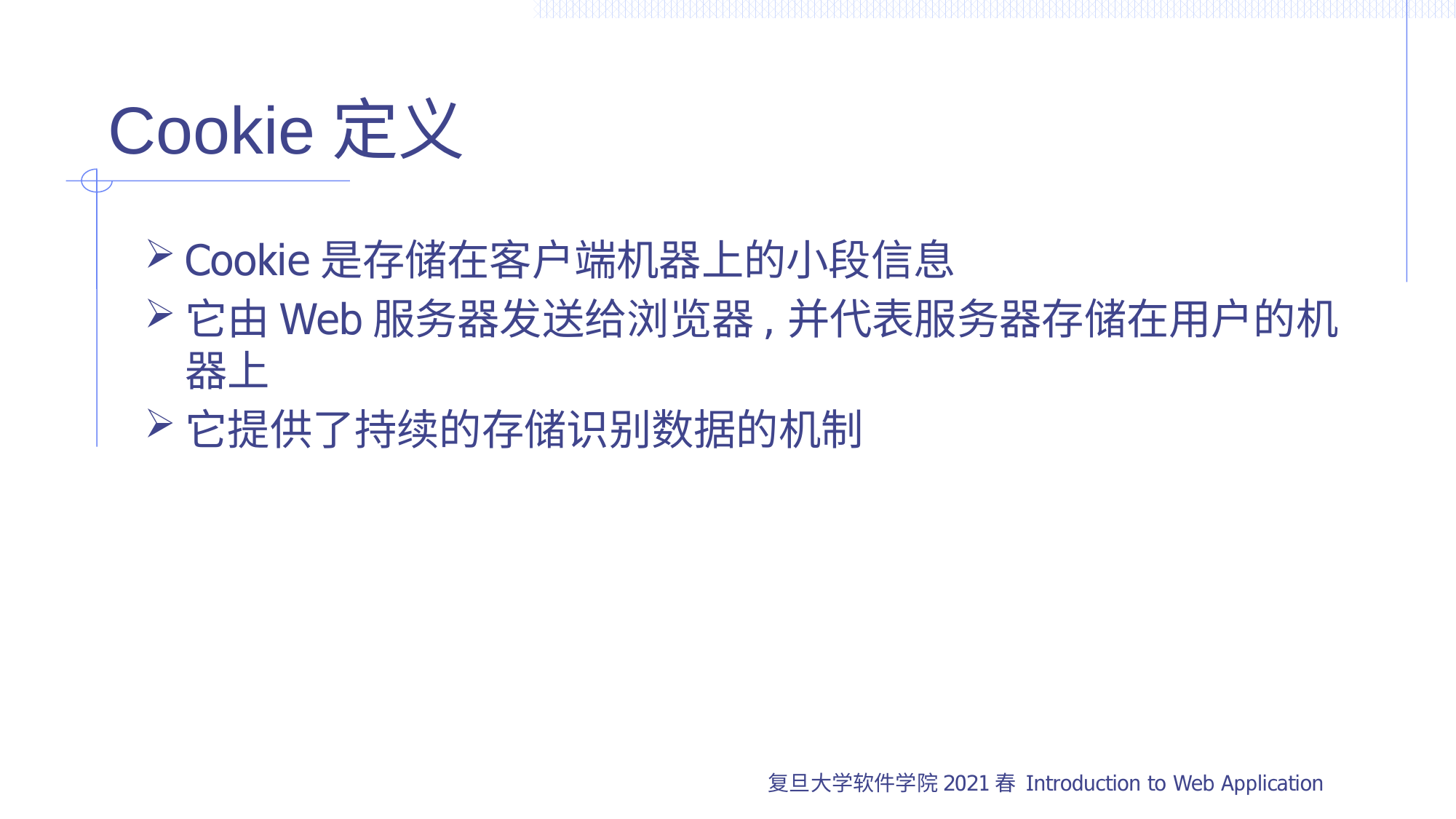

# Cookie定义
Cookie是存储在客户端机器上的小段信息
它由Web服务器发送给浏览器,并代表服务器存储在用户的机器上
它提供了持续的存储识别数据的机制